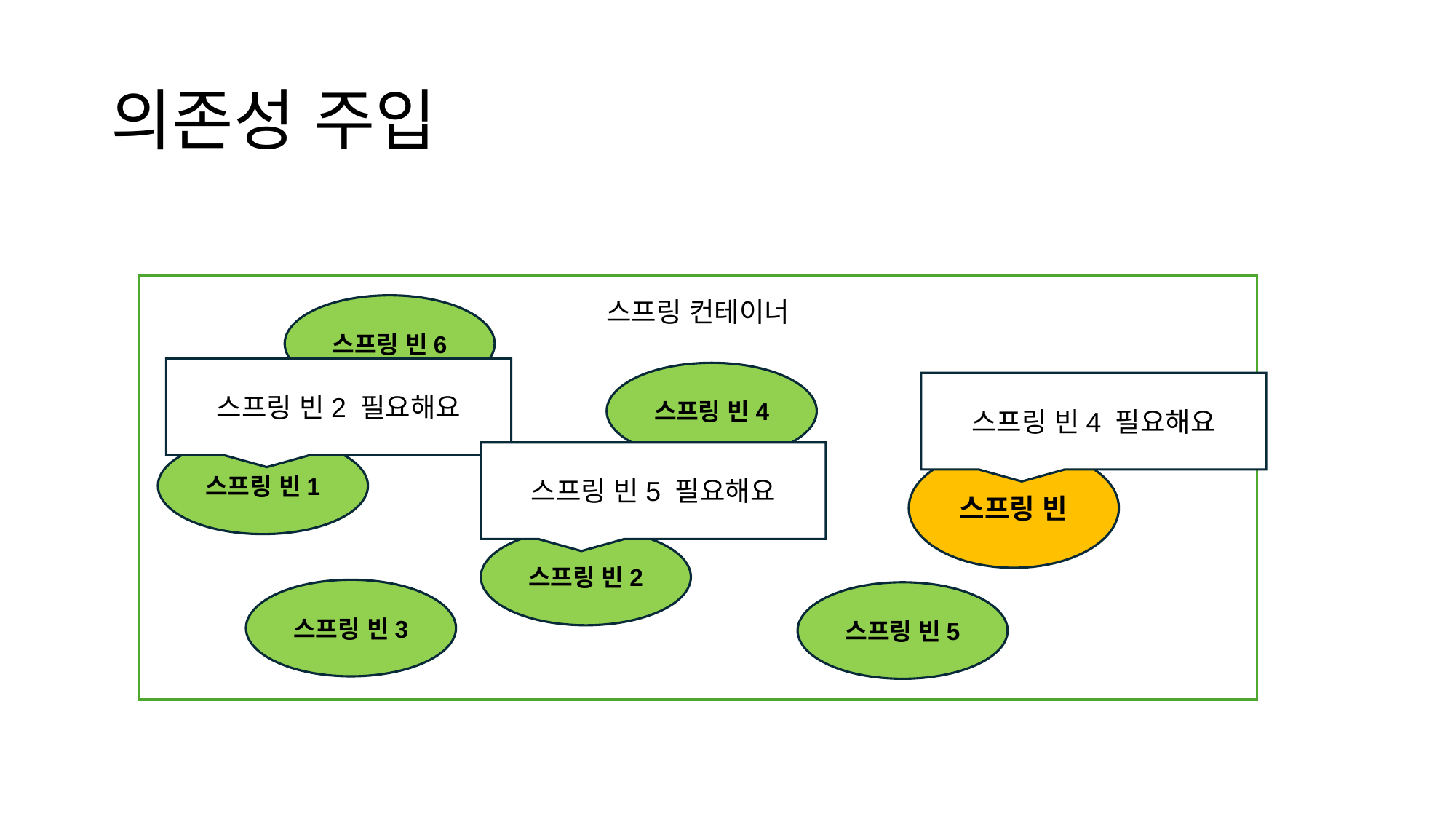

# 의존성 주입

스프링 컨테이너
스프링 빈6
스프링 빈2 필요해요
스프링 빈4
스프링 빈4 필요해요
스프링 빈1
스프링 빈5 필요해요
스프링 빈
스프링 빈2
스프링 빈3
스프링 빈5